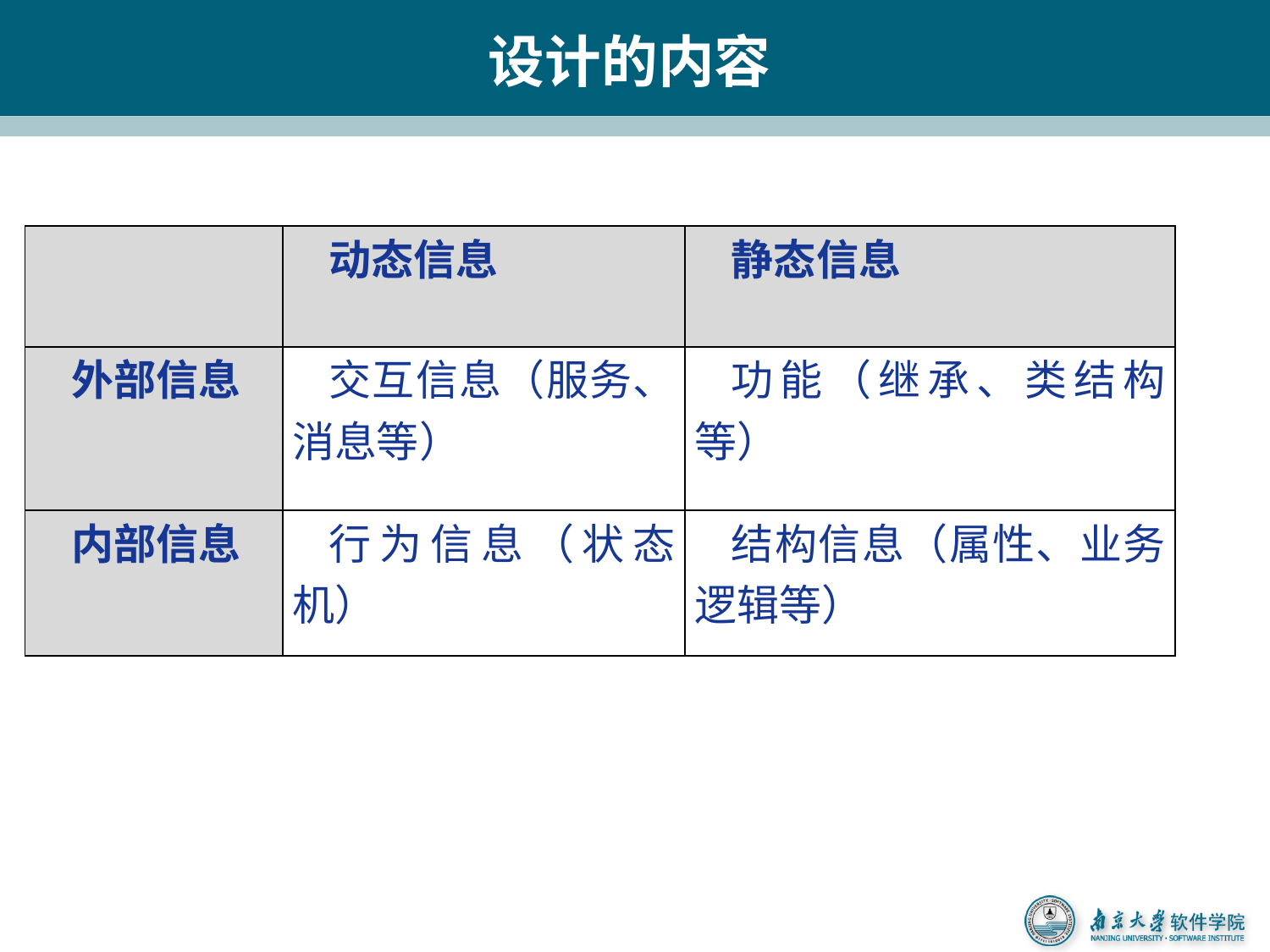

# 设计的内容
|  | 动态信息 | 静态信息 |
| --- | --- | --- |
| 外部信息 | 交互信息（服务、消息等） | 功能（继承、类结构等） |
| 内部信息 | 行为信息（状态机） | 结构信息（属性、业务逻辑等） |